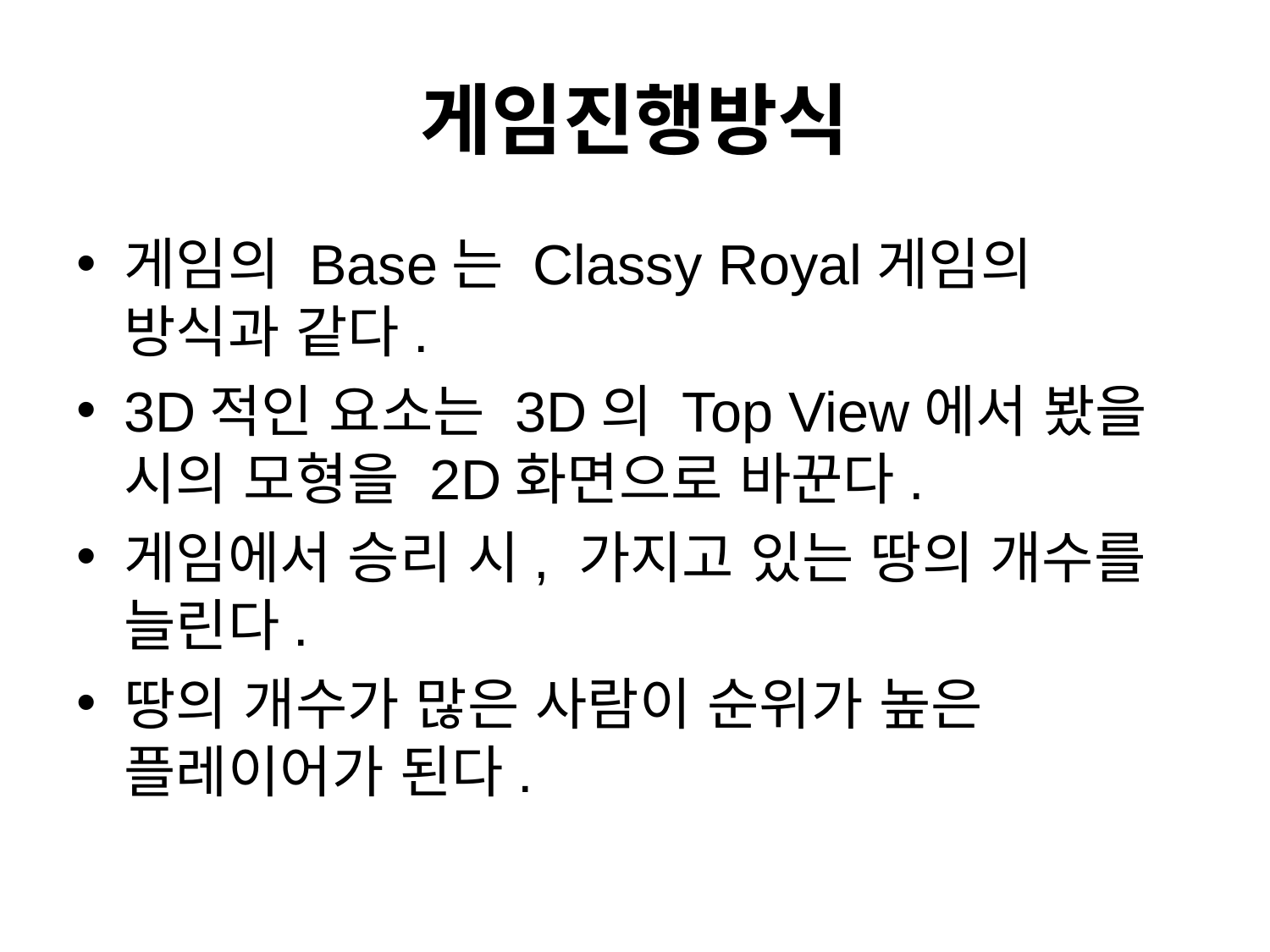

# 게임진행방식
게임의 Base는 Classy Royal게임의 방식과 같다.
3D적인 요소는 3D의 Top View에서 봤을 시의 모형을 2D화면으로 바꾼다.
게임에서 승리 시, 가지고 있는 땅의 개수를 늘린다.
땅의 개수가 많은 사람이 순위가 높은 플레이어가 된다.